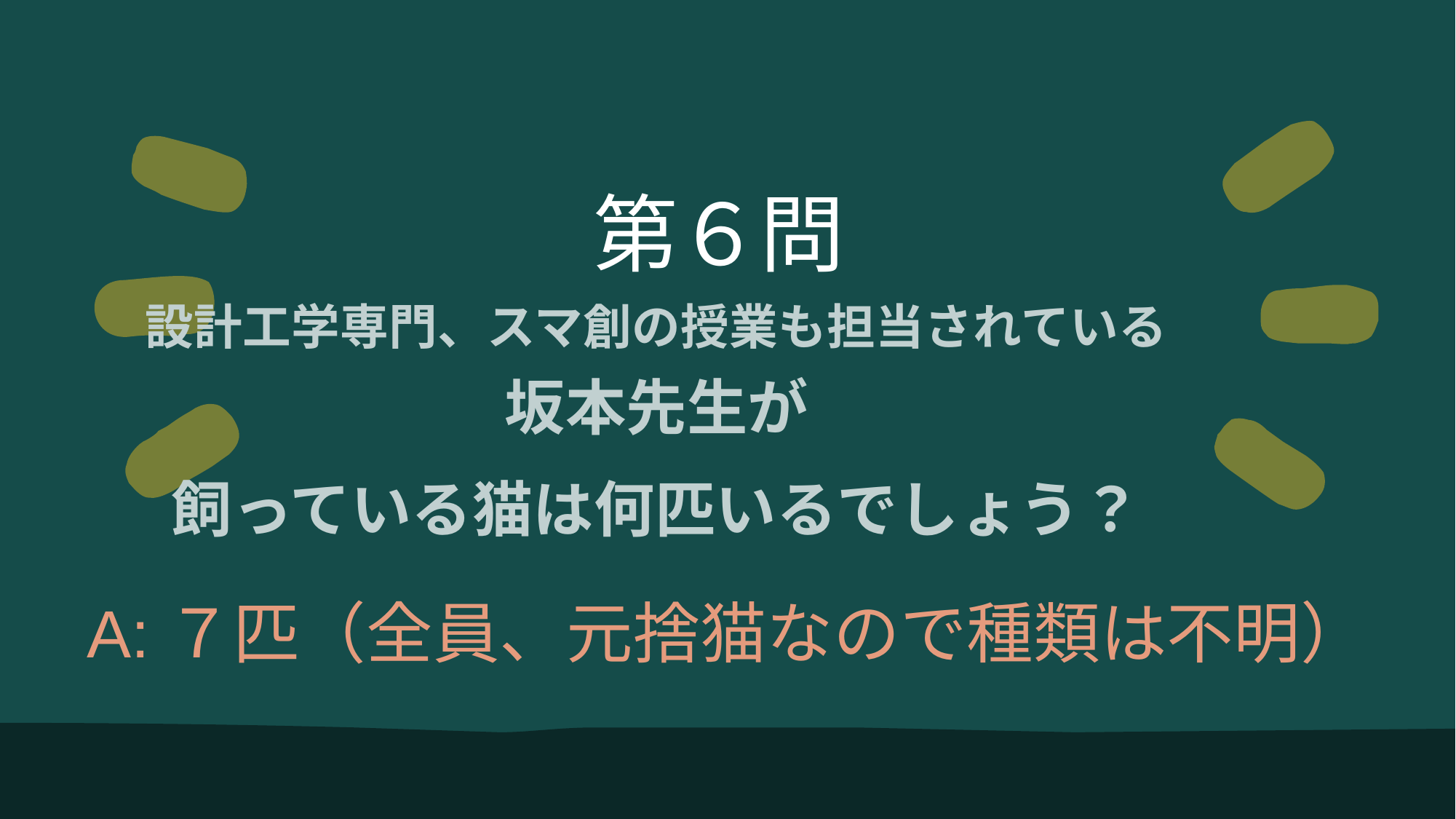

# 第６問

設計工学専門、スマ創の授業も担当されている
坂本先生が
飼っている猫は何匹いるでしょう？
A:７匹（全員、元捨猫なので種類は不明）